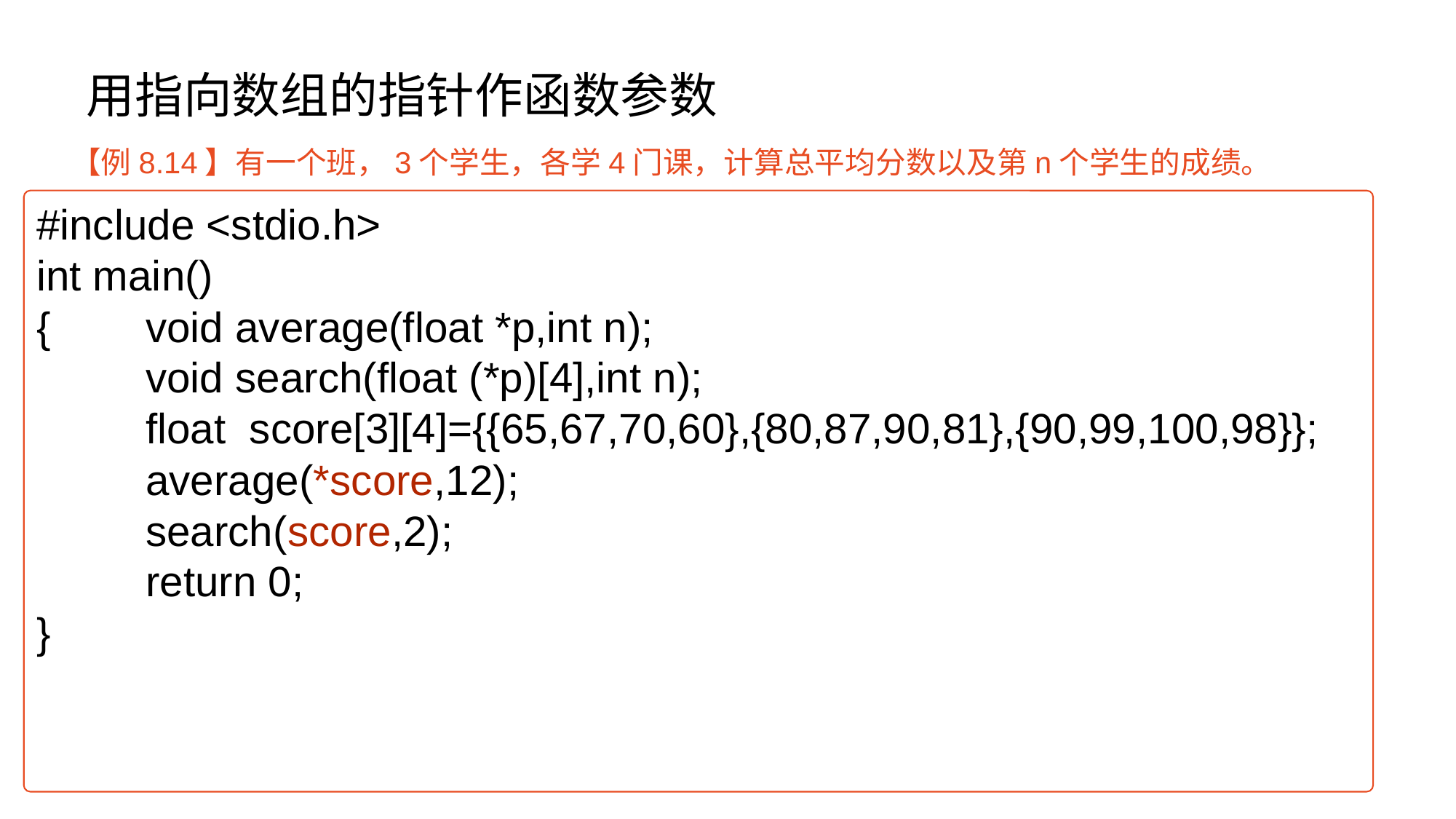

# 用指向数组的指针作函数参数
【例8.14】有一个班，3个学生，各学4门课，计算总平均分数以及第n个学生的成绩。
#include <stdio.h>
int main()
{	void average(float *p,int n);
	void search(float (*p)[4],int n);
	float  score[3][4]={{65,67,70,60},{80,87,90,81},{90,99,100,98}};
	average(*score,12);
	search(score,2);
	return 0;
}